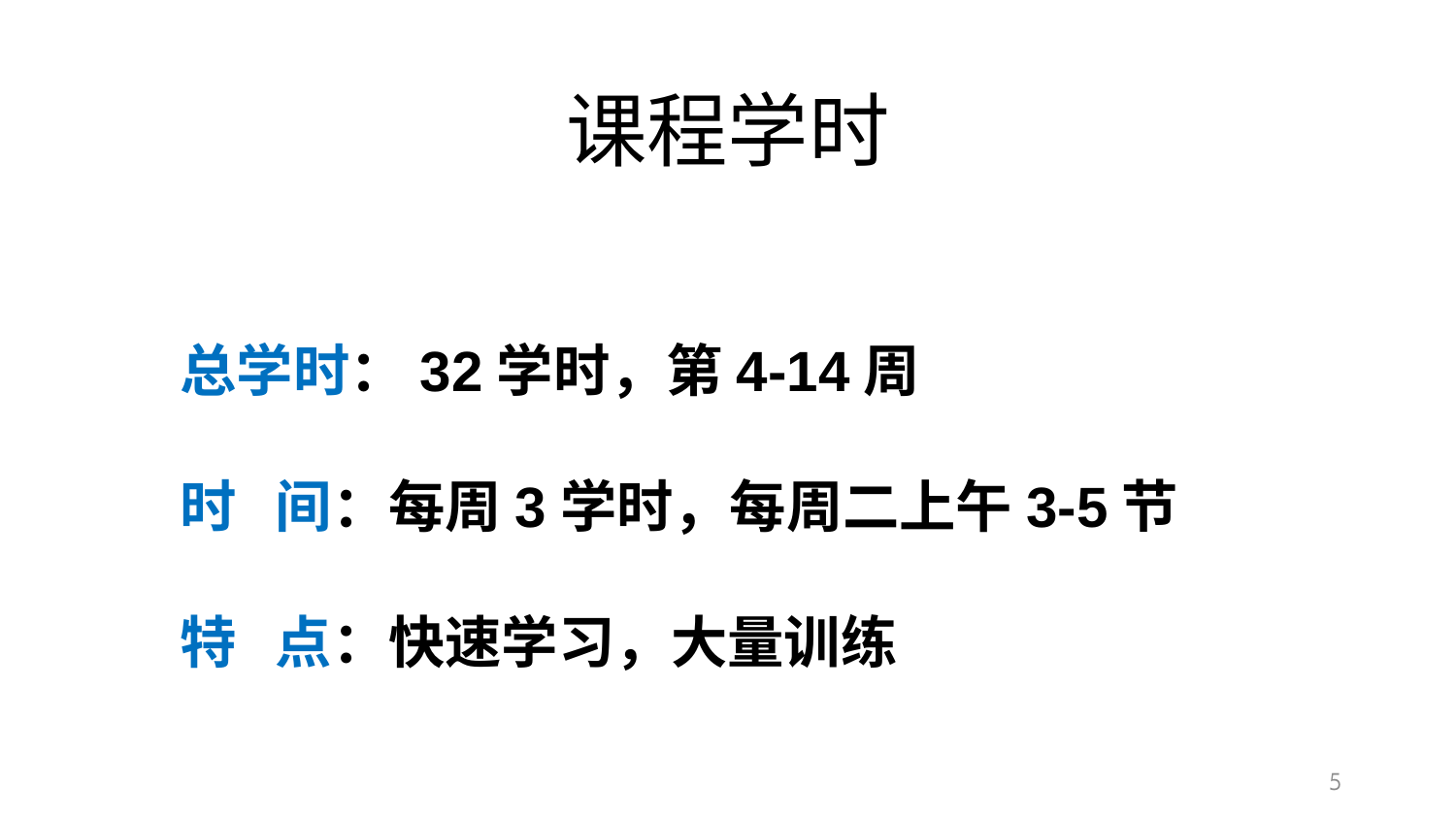

课程学时
总学时：32学时，第4-14周
时   间：每周3学时，每周二上午3-5节
特   点：快速学习，大量训练
5